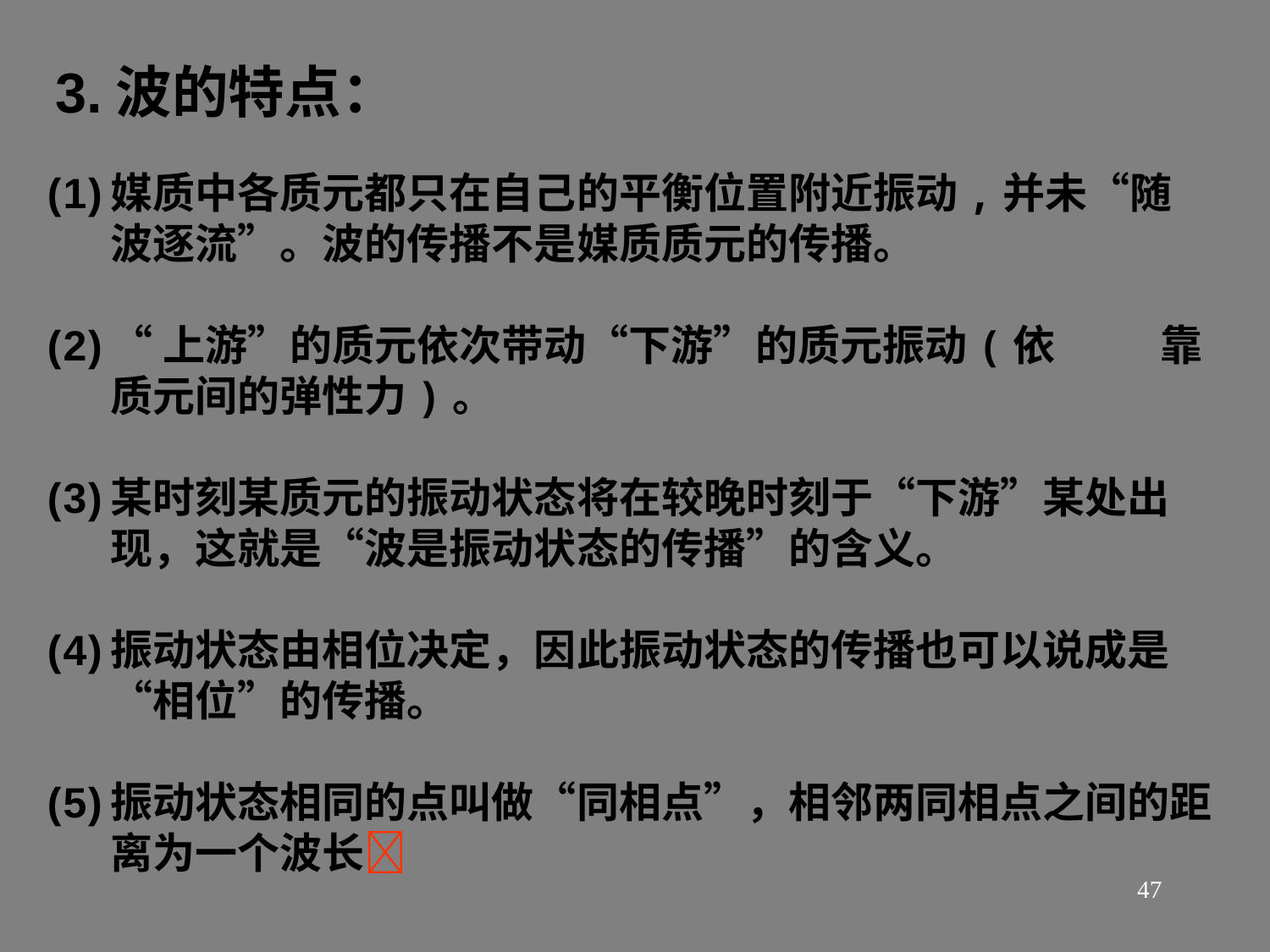

3.波的特点：
媒质中各质元都只在自己的平衡位置附近振动,并未“随波逐流”。波的传播不是媒质质元的传播。

“上游”的质元依次带动“下游”的质元振动(依           靠质元间的弹性力)。

某时刻某质元的振动状态将在较晚时刻于“下游”某处出现，这就是“波是振动状态的传播”的含义。

振动状态由相位决定，因此振动状态的传播也可以说成是“相位”的传播。

振动状态相同的点叫做“同相点”，相邻两同相点之间的距离为一个波长λ

47